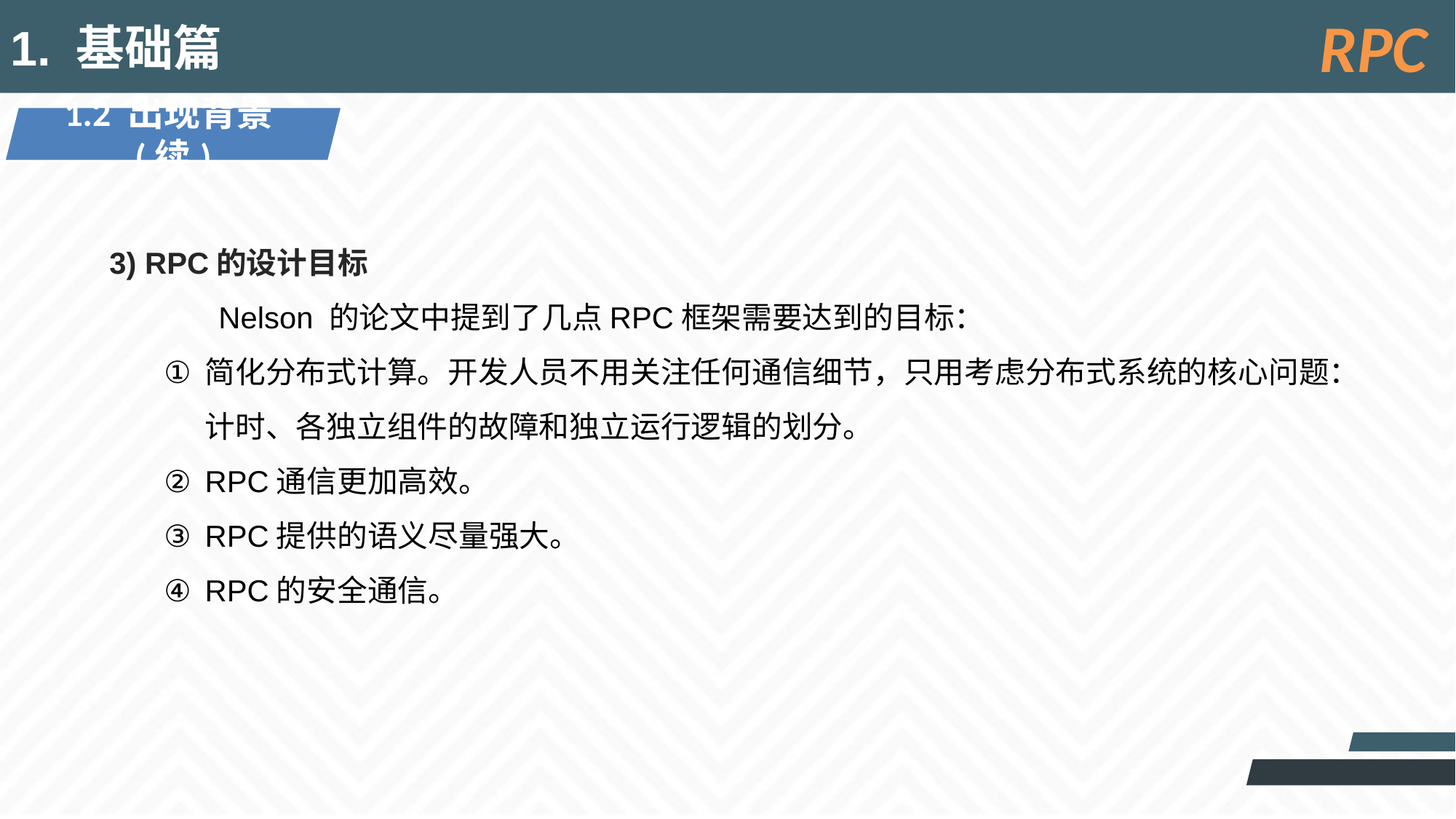

1. 基础篇
RPC
1.2 出现背景(续)
3) RPC的设计目标
	Nelson 的论文中提到了几点RPC框架需要达到的目标：
简化分布式计算。开发人员不用关注任何通信细节，只用考虑分布式系统的核心问题：计时、各独立组件的故障和独立运行逻辑的划分。
RPC通信更加高效。
RPC提供的语义尽量强大。
RPC的安全通信。